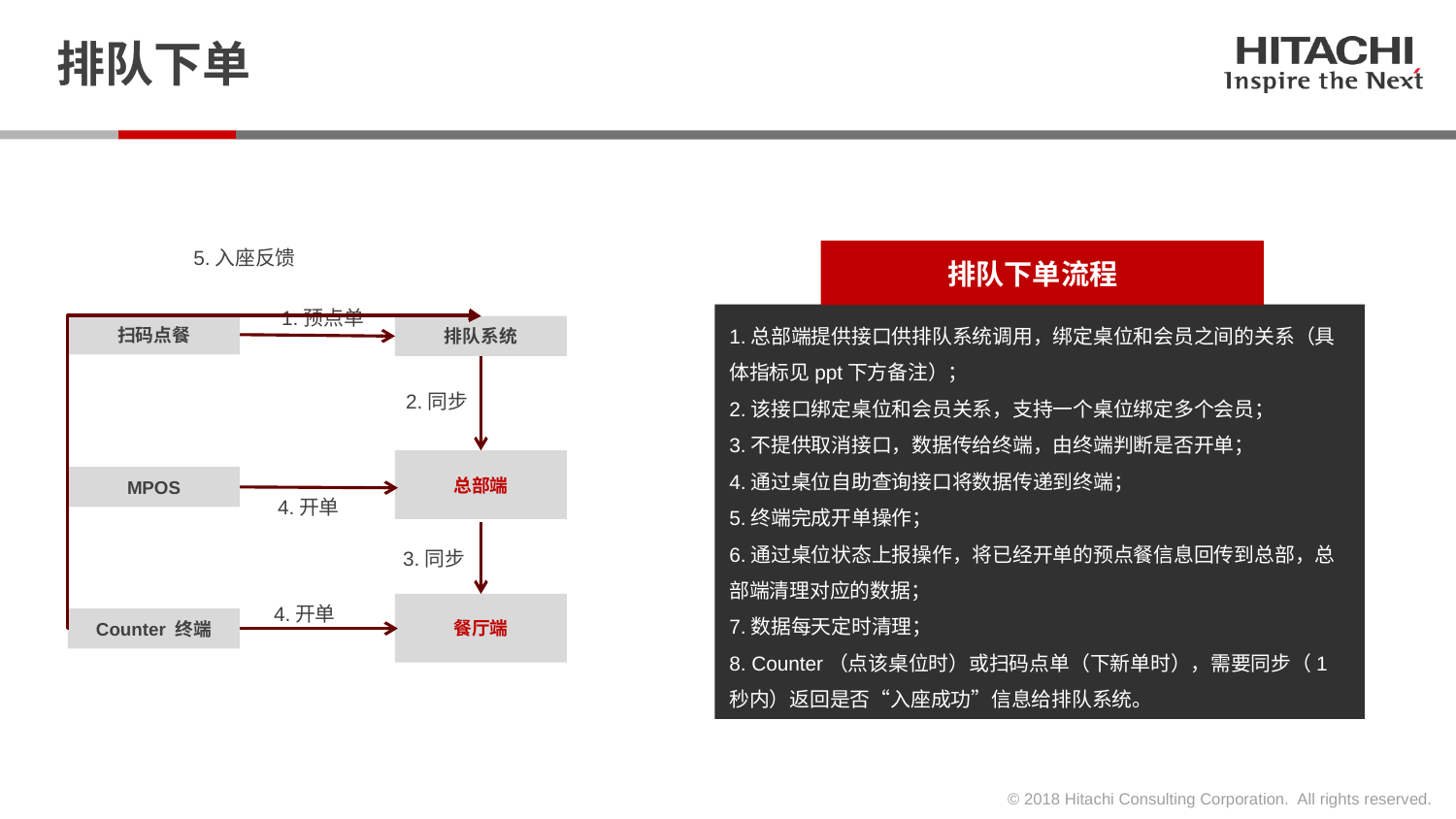

# 排队下单
5.入座反馈

排队下单流程
1.总部端提供接口供排队系统调用，绑定桌位和会员之间的关系（具体指标见ppt下方备注）；
2.该接口绑定桌位和会员关系，支持一个桌位绑定多个会员；
3.不提供取消接口，数据传给终端，由终端判断是否开单；
4.通过桌位自助查询接口将数据传递到终端；
5.终端完成开单操作；
6.通过桌位状态上报操作，将已经开单的预点餐信息回传到总部，总部端清理对应的数据；
7.数据每天定时清理；
8. Counter（点该桌位时）或扫码点单（下新单时），需要同步（1秒内）返回是否“入座成功”信息给排队系统。
1.预点单
扫码点餐
排队系统
2.同步
总部端
MPOS
4.开单
3.同步
4.开单
餐厅端
Counter 终端